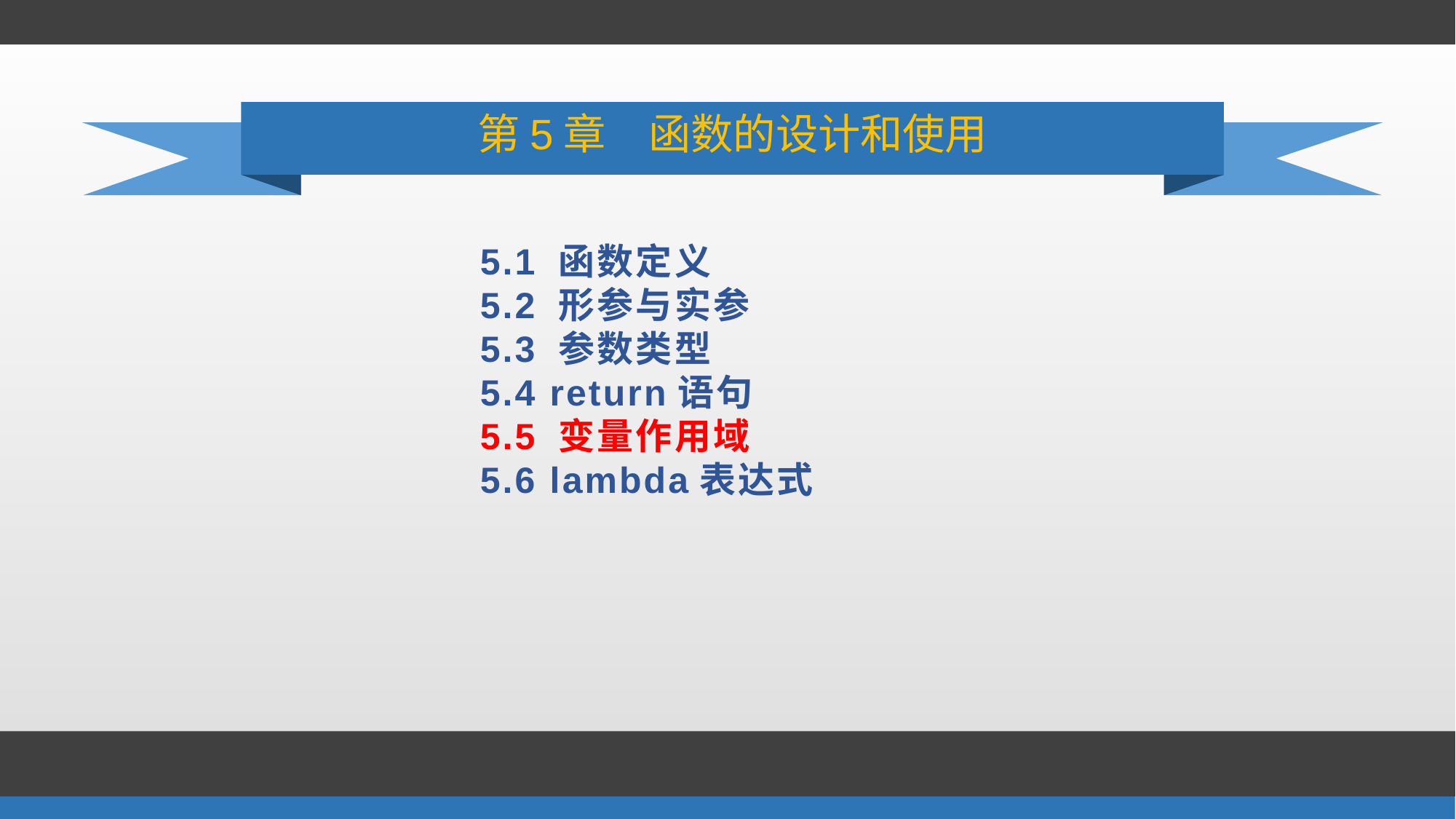

# 第5章　函数的设计和使用
5.1 函数定义
5.2 形参与实参
5.3 参数类型
5.4 return语句
5.5 变量作用域
5.6 lambda表达式